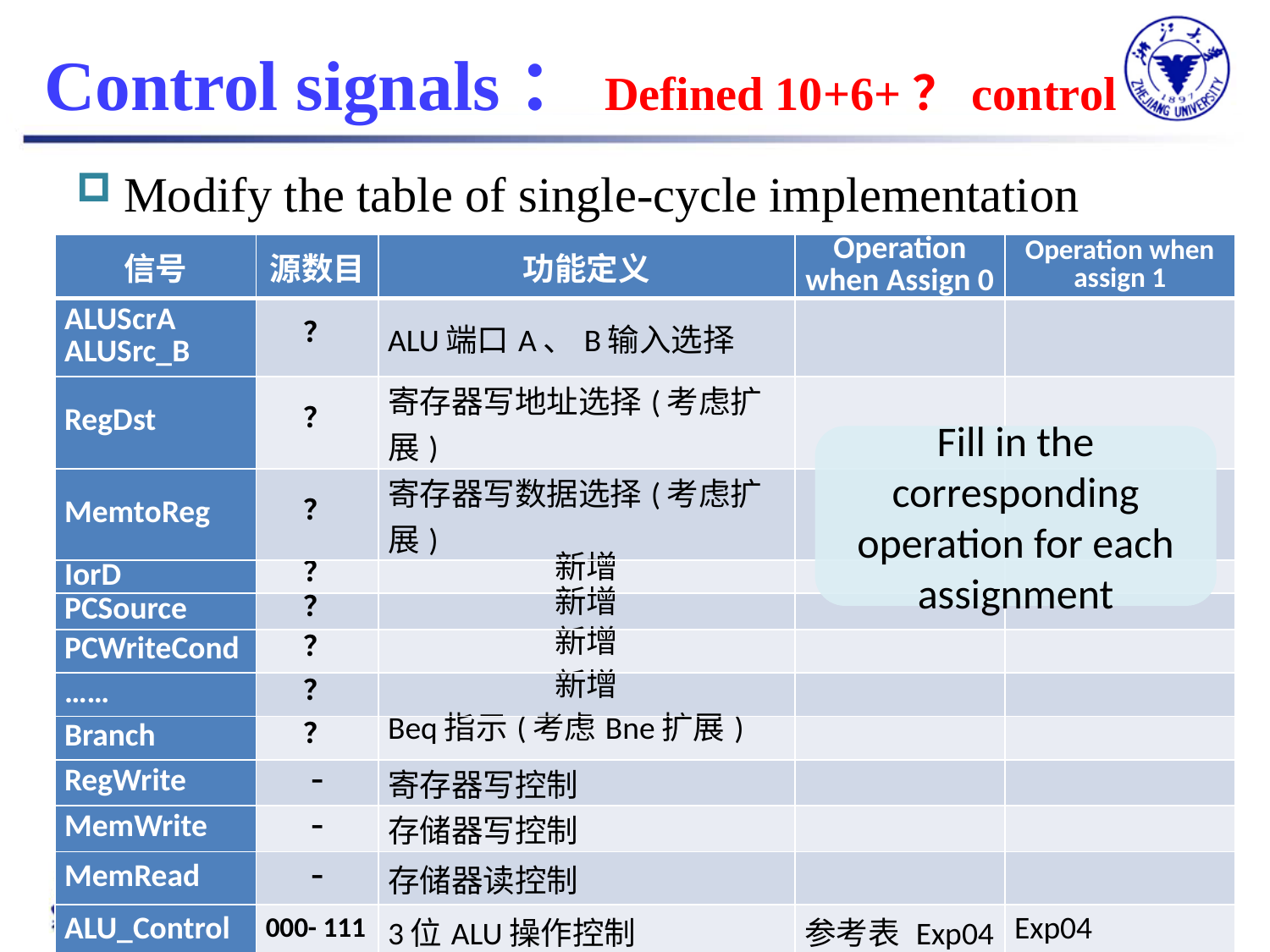

# Control signals：Defined 10+6+？control
Modify the table of single-cycle implementation
| 信号 | 源数目 | 功能定义 | Operation when Assign 0 | Operation when assign 1 |
| --- | --- | --- | --- | --- |
| ALUScrA ALUSrc\_B | ？ | ALU端口A、B输入选择 |  |  |
| RegDst | ？ | 寄存器写地址选择(考虑扩展) |  |  |
| MemtoReg | ？ | 寄存器写数据选择(考虑扩展) |  |  |
| IorD | ？ | 新增 |  |  |
| PCSource | ？ | 新增 |  |  |
| PCWriteCond | ？ | 新增 |  |  |
| …… | ？ | 新增 |  |  |
| Branch | ？ | Beq指示(考虑Bne扩展) |  |  |
| RegWrite | - | 寄存器写控制 |  |  |
| MemWrite | - | 存储器写控制 |  |  |
| MemRead | - | 存储器读控制 |  |  |
| ALU\_Control | 000- 111 | 3位ALU操作控制 | 参考表 Exp04 | Exp04 |
Fill in the corresponding operation for each assignment